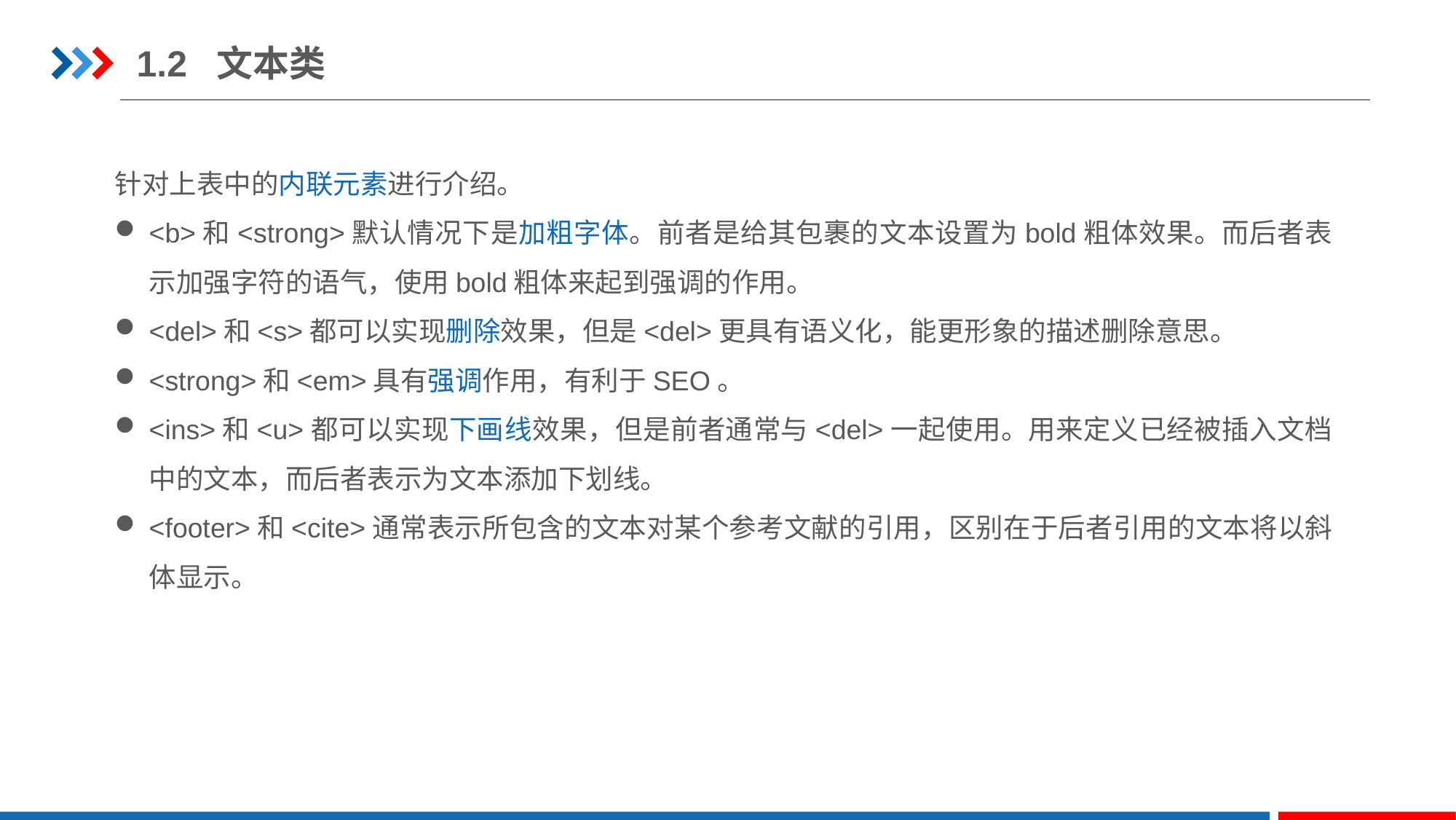

1.2  文本类
针对上表中的内联元素进行介绍。
<b>和<strong>默认情况下是加粗字体。前者是给其包裹的文本设置为bold粗体效果。而后者表示加强字符的语气，使用bold粗体来起到强调的作用。
<del>和<s>都可以实现删除效果，但是<del>更具有语义化，能更形象的描述删除意思。
<strong>和<em>具有强调作用，有利于SEO。
<ins>和<u>都可以实现下画线效果，但是前者通常与<del>一起使用。用来定义已经被插入文档中的文本，而后者表示为文本添加下划线。
<footer>和<cite>通常表示所包含的文本对某个参考文献的引用，区别在于后者引用的文本将以斜体显示。